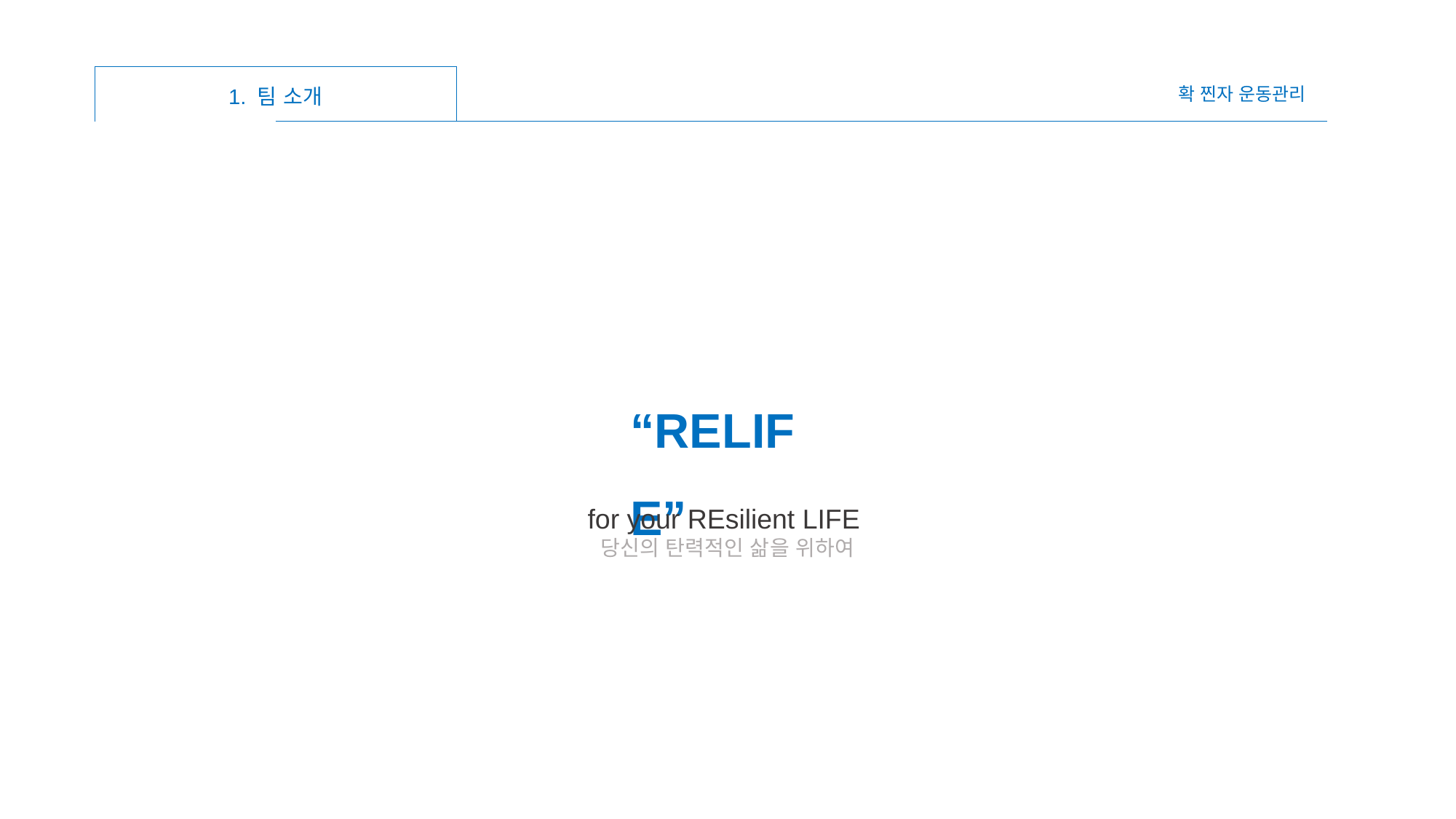

1. 팀 소개
확 찐자 운동관리
“RELIFE”
for your REsilient LIFE
당신의 탄력적인 삶을 위하여